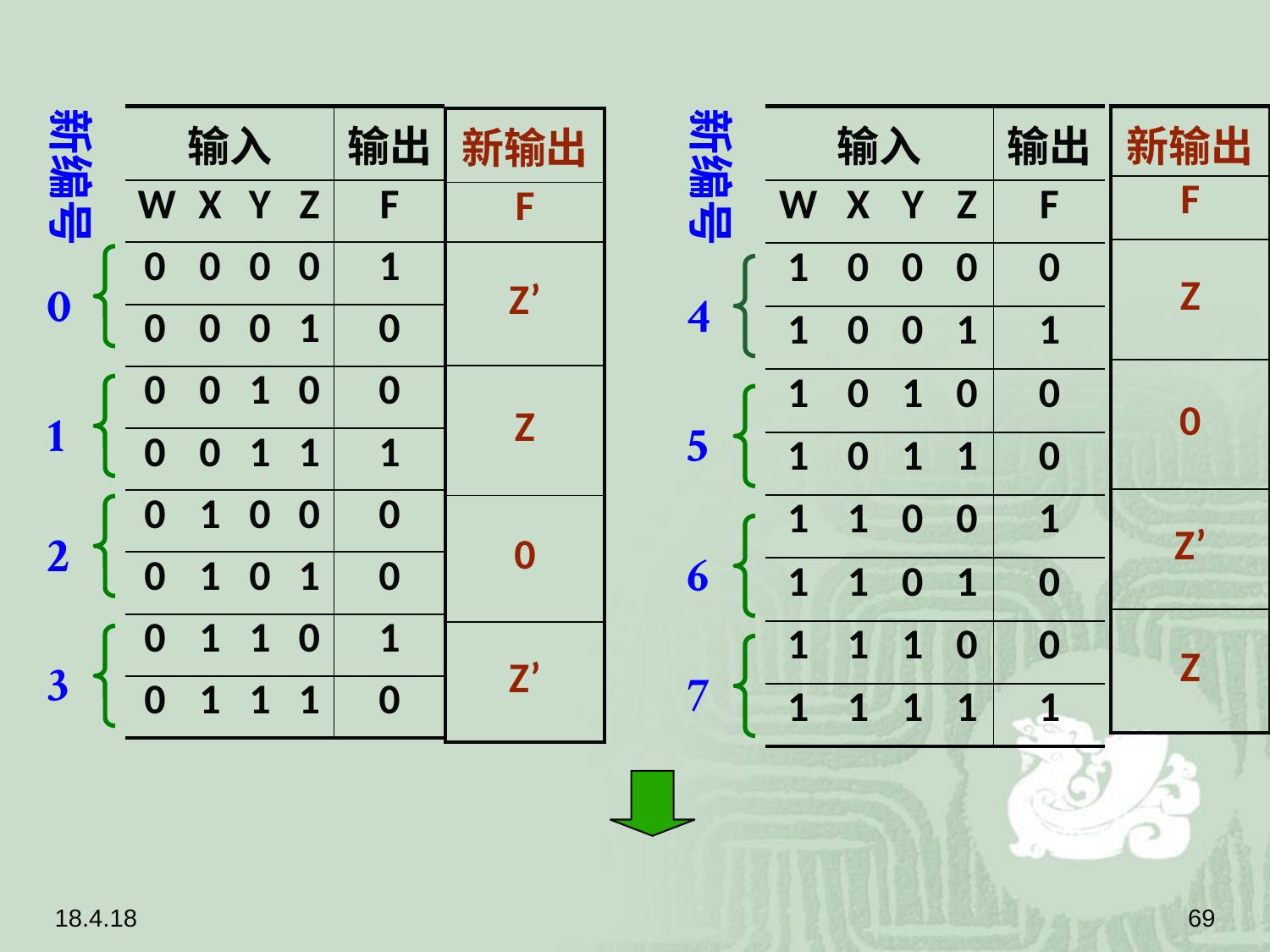

#
新编号

0

1

2

3
新编号

4

5

6

7
| 输入 |  |  |  | 输出 |
| --- | --- | --- | --- | --- |
| W | X | Y | Z | F |
| 0 | 0 | 0 | 0 | 1 |
| 0 | 0 | 0 | 1 | 0 |
| 0 | 0 | 1 | 0 | 0 |
| 0 | 0 | 1 | 1 | 1 |
| 0 | 1 | 0 | 0 | 0 |
| 0 | 1 | 0 | 1 | 0 |
| 0 | 1 | 1 | 0 | 1 |
| 0 | 1 | 1 | 1 | 0 |
| 输入 |  |  |  | 输出 |
| --- | --- | --- | --- | --- |
| W | X | Y | Z | F |
| 1 | 0 | 0 | 0 | 0 |
| 1 | 0 | 0 | 1 | 1 |
| 1 | 0 | 1 | 0 | 0 |
| 1 | 0 | 1 | 1 | 0 |
| 1 | 1 | 0 | 0 | 1 |
| 1 | 1 | 0 | 1 | 0 |
| 1 | 1 | 1 | 0 | 0 |
| 1 | 1 | 1 | 1 | 1 |
| 新输出 |
| --- |
| F |
| Z |
| 0 |
| Z’ |
| Z |
| 新输出 |
| --- |
| F |
| Z’ |
| Z |
| 0 |
| Z’ |

18.4.18
69